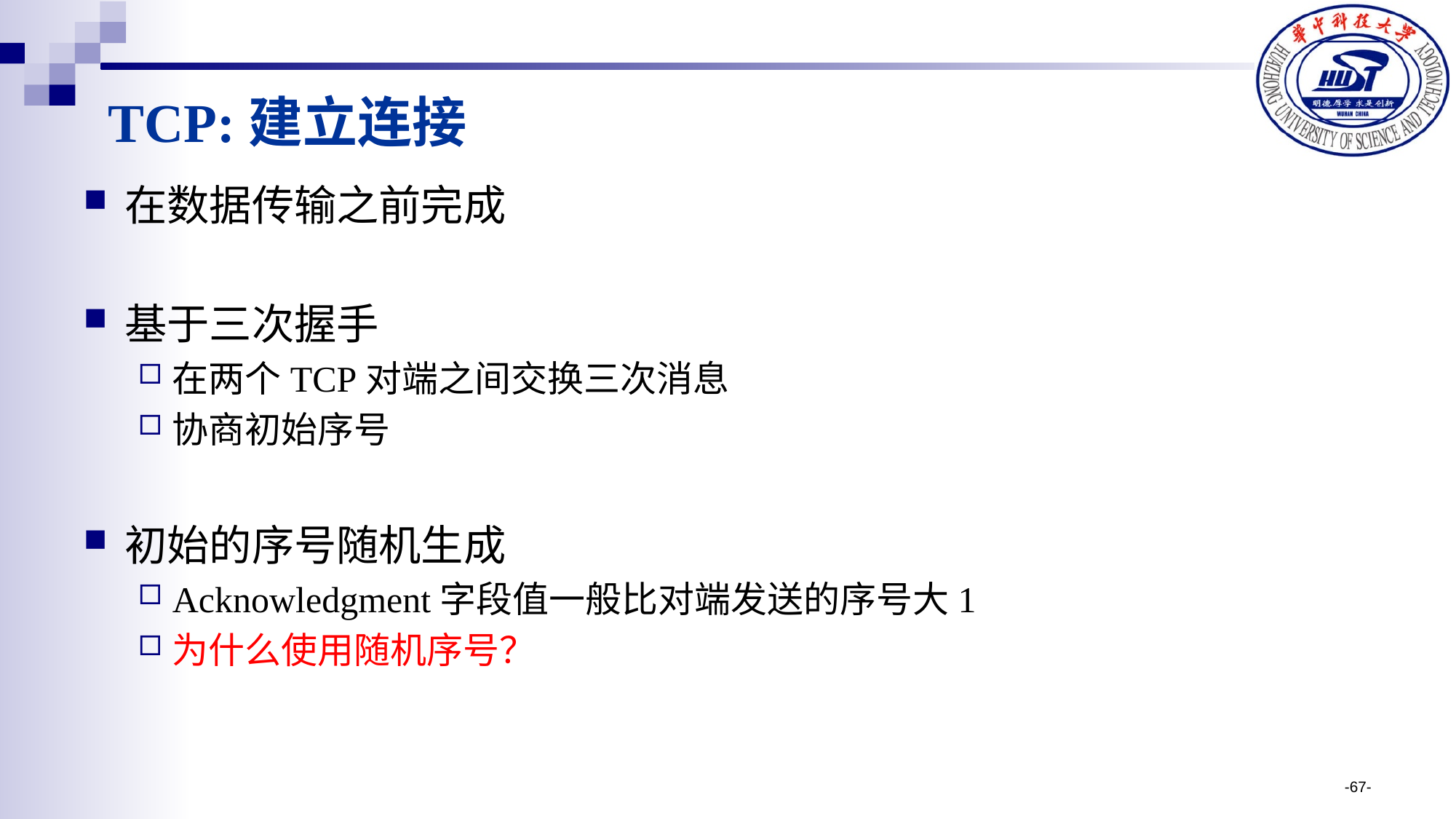

# TCP:建立连接
在数据传输之前完成

基于三次握手
在两个TCP对端之间交换三次消息
协商初始序号

初始的序号随机生成
Acknowledgment字段值一般比对端发送的序号大1
为什么使用随机序号？
-67-